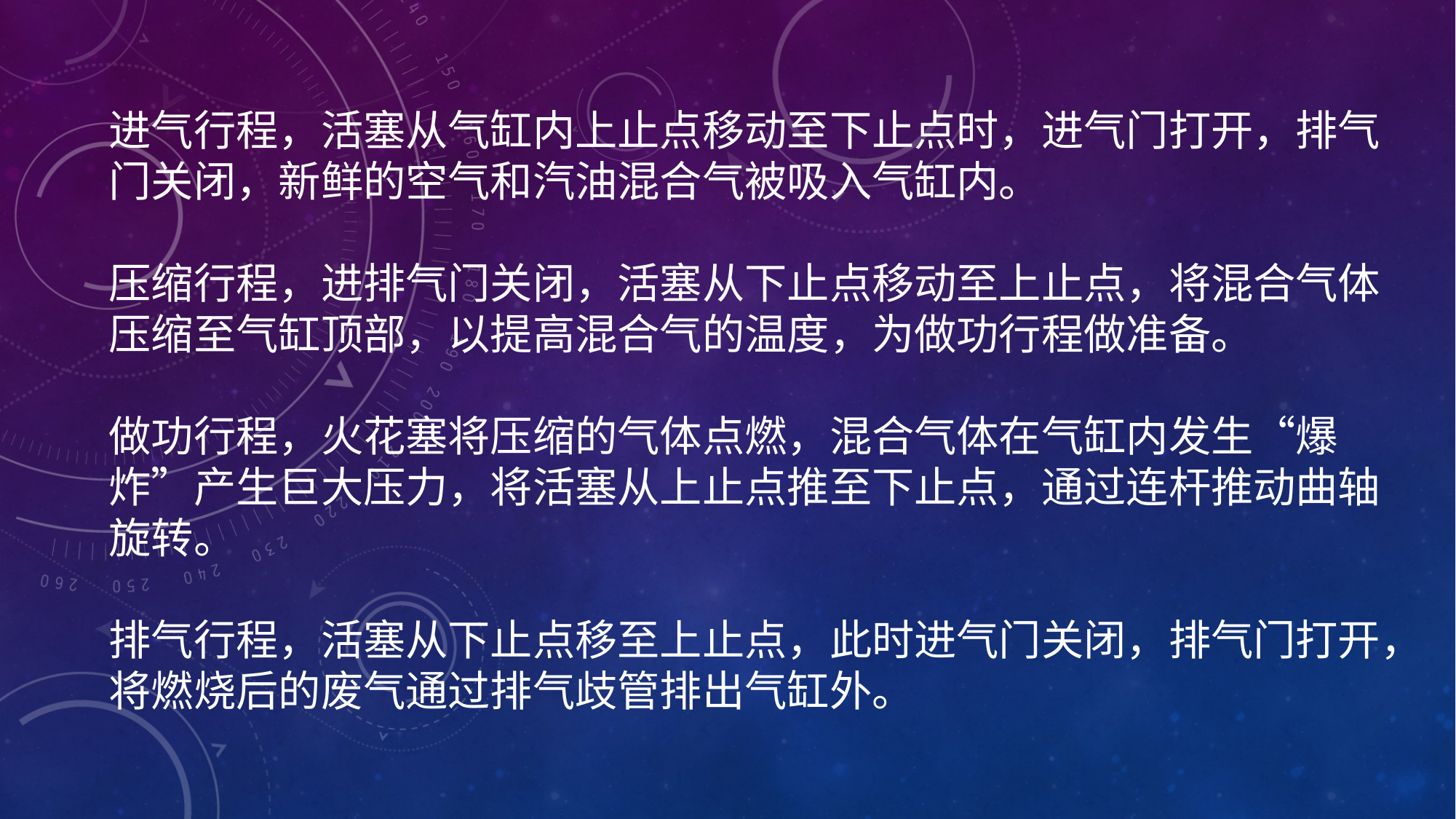

进气行程，活塞从气缸内上止点移动至下止点时，进气门打开，排气门关闭，新鲜的空气和汽油混合气被吸入气缸内。

压缩行程，进排气门关闭，活塞从下止点移动至上止点，将混合气体压缩至气缸顶部，以提高混合气的温度，为做功行程做准备。

做功行程，火花塞将压缩的气体点燃，混合气体在气缸内发生“爆炸”产生巨大压力，将活塞从上止点推至下止点，通过连杆推动曲轴旋转。

排气行程，活塞从下止点移至上止点，此时进气门关闭，排气门打开，将燃烧后的废气通过排气歧管排出气缸外。